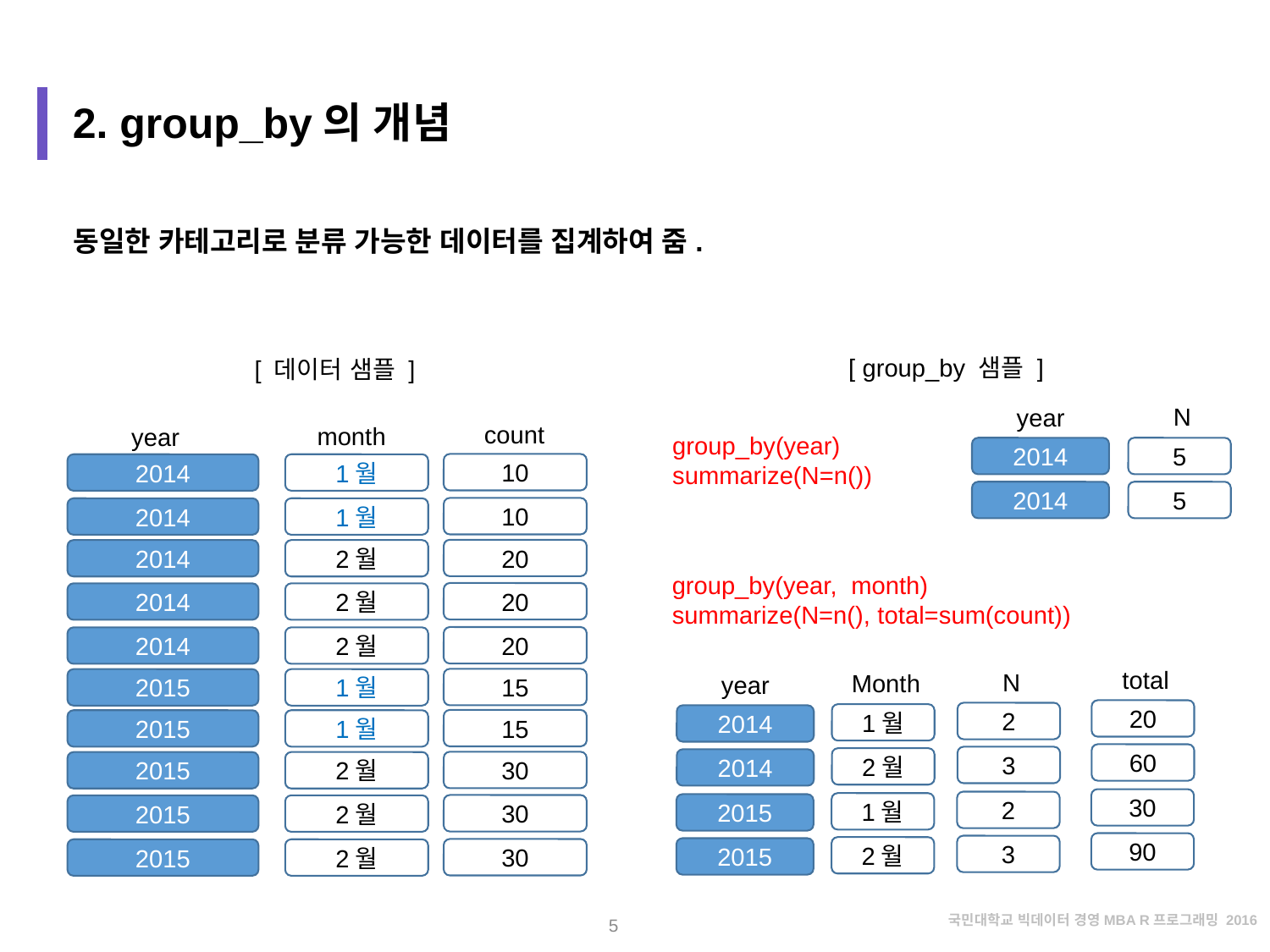

2. group_by의 개념
동일한 카테고리로 분류 가능한 데이터를 집계하여 줌.
[ group_by 샘플 ]
[ 데이터 샘플 ]
N
year
count
month
year
10
2014
1월
10
2014
1월
20
2014
2월
20
2014
2월
20
2014
2월
15
2015
1월
15
2015
1월
30
2015
2월
30
2015
2월
30
2015
2월
group_by(year)
summarize(N=n())
2014
5
2014
5
group_by(year,  month)
summarize(N=n(), total=sum(count))
total
N
Month
year
20
2
1월
2014
60
3
2월
2014
30
2
1월
2015
90
3
2월
2015
5